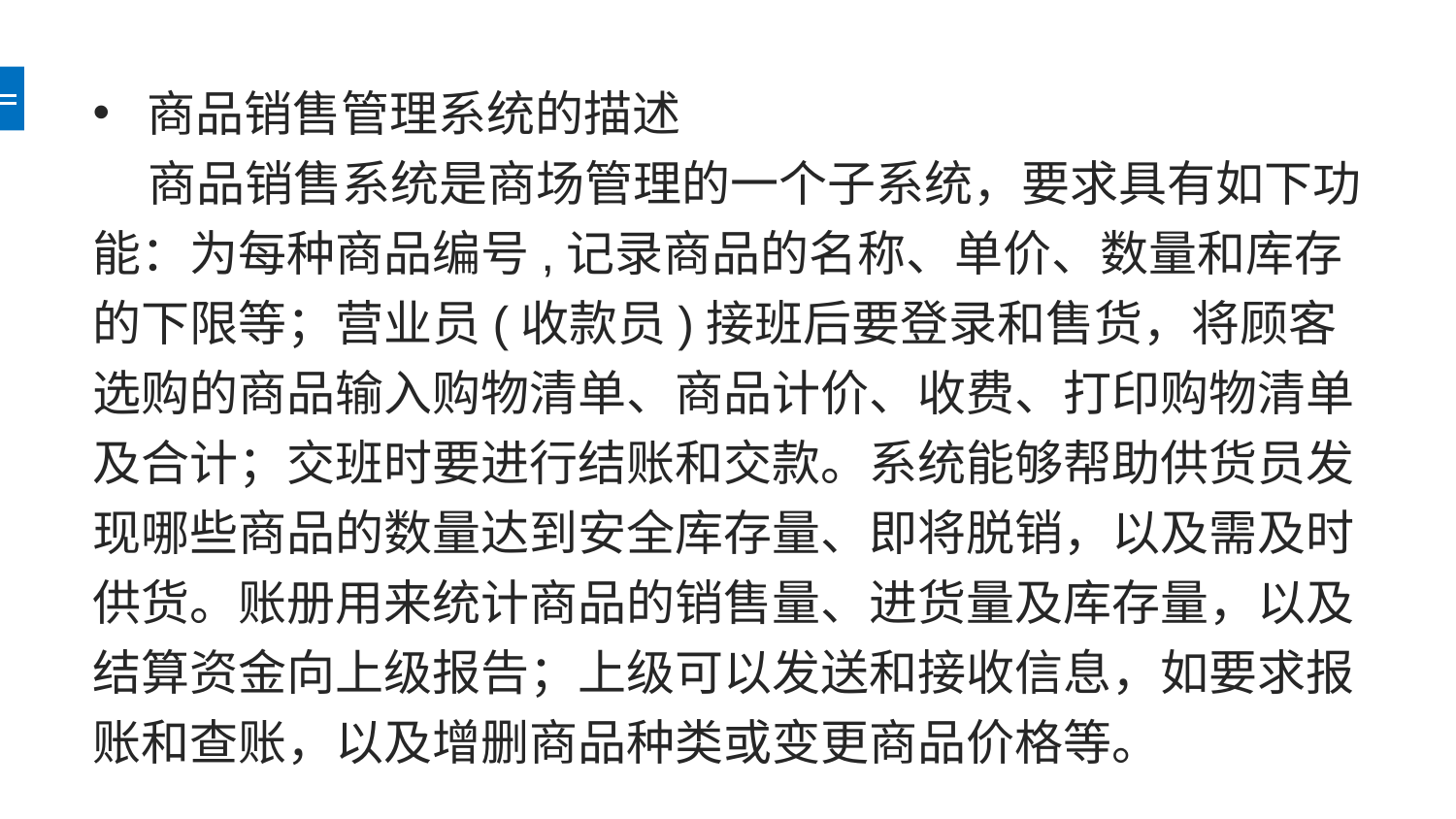

商品销售管理系统的描述
    商品销售系统是商场管理的一个子系统，要求具有如下功能：为每种商品编号,记录商品的名称、单价、数量和库存的下限等；营业员(收款员)接班后要登录和售货，将顾客选购的商品输入购物清单、商品计价、收费、打印购物清单及合计；交班时要进行结账和交款。系统能够帮助供货员发现哪些商品的数量达到安全库存量、即将脱销，以及需及时供货。账册用来统计商品的销售量、进货量及库存量，以及结算资金向上级报告；上级可以发送和接收信息，如要求报账和查账，以及增删商品种类或变更商品价格等。